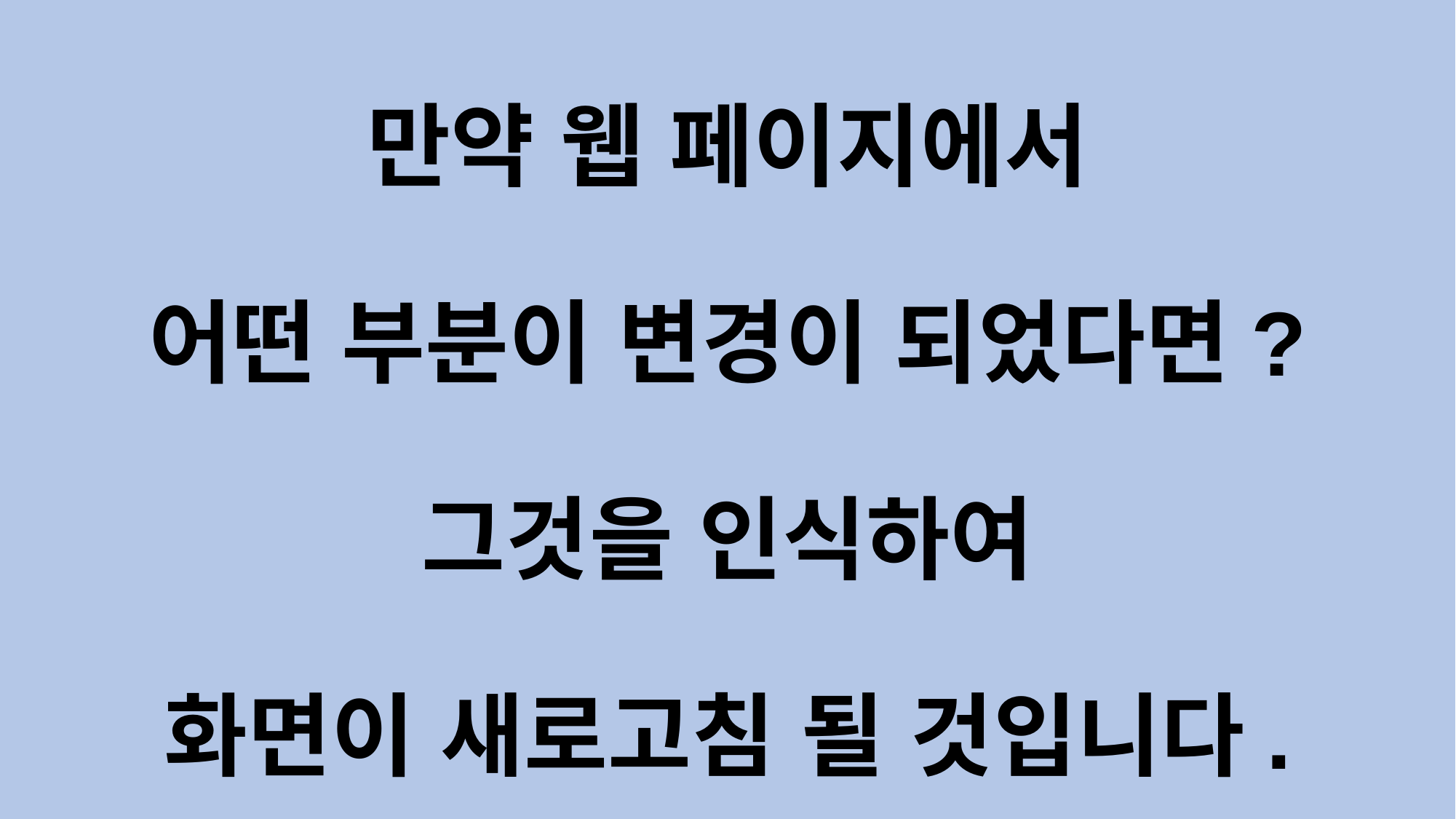

# 만약 웹 페이지에서 어떤 부분이 변경이 되었다면? 그것을 인식하여 화면이 새로고침 될 것입니다.